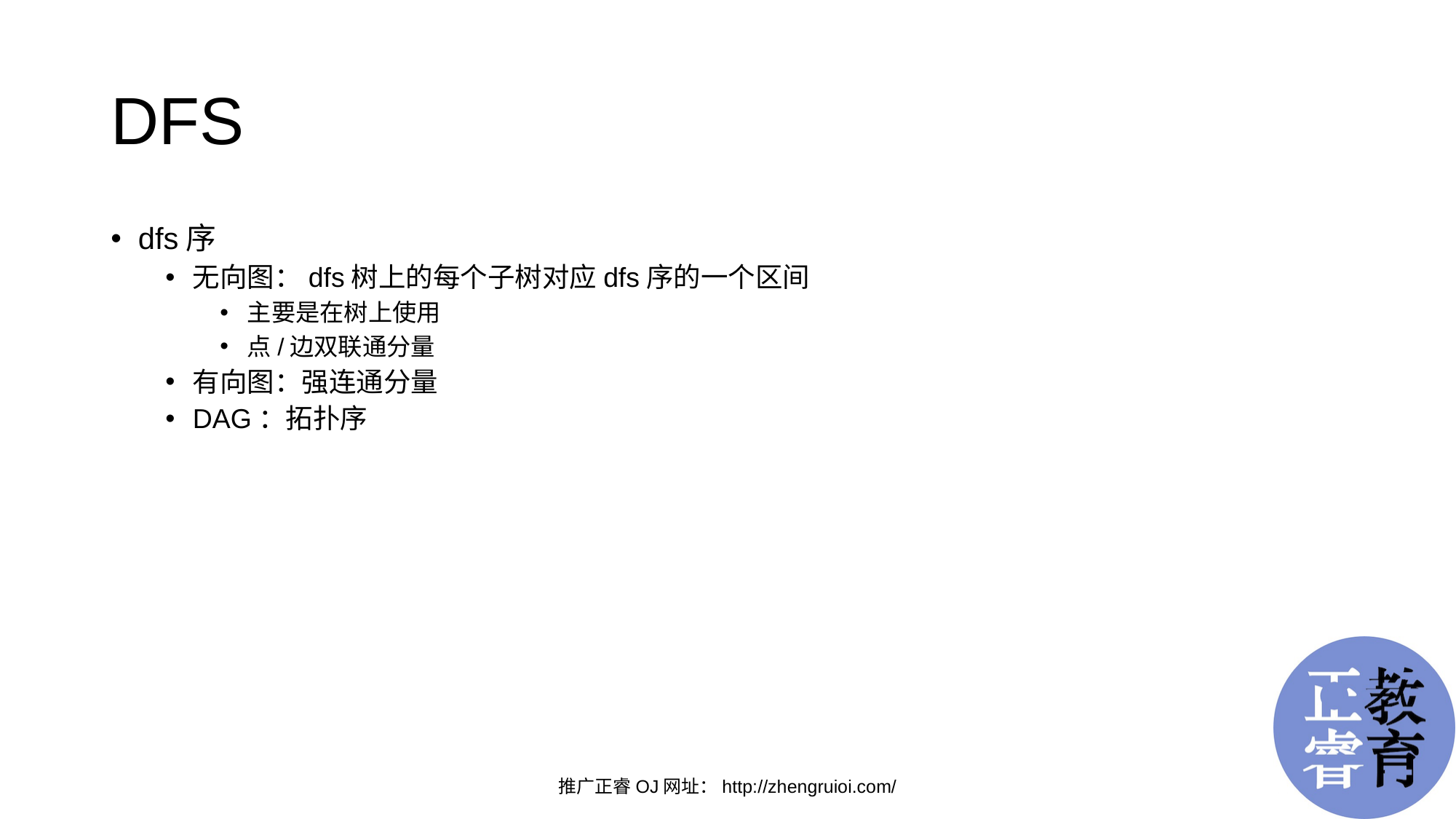

# DFS
dfs序
无向图：dfs树上的每个子树对应dfs序的一个区间
主要是在树上使用
点/边双联通分量
有向图：强连通分量
DAG：拓扑序